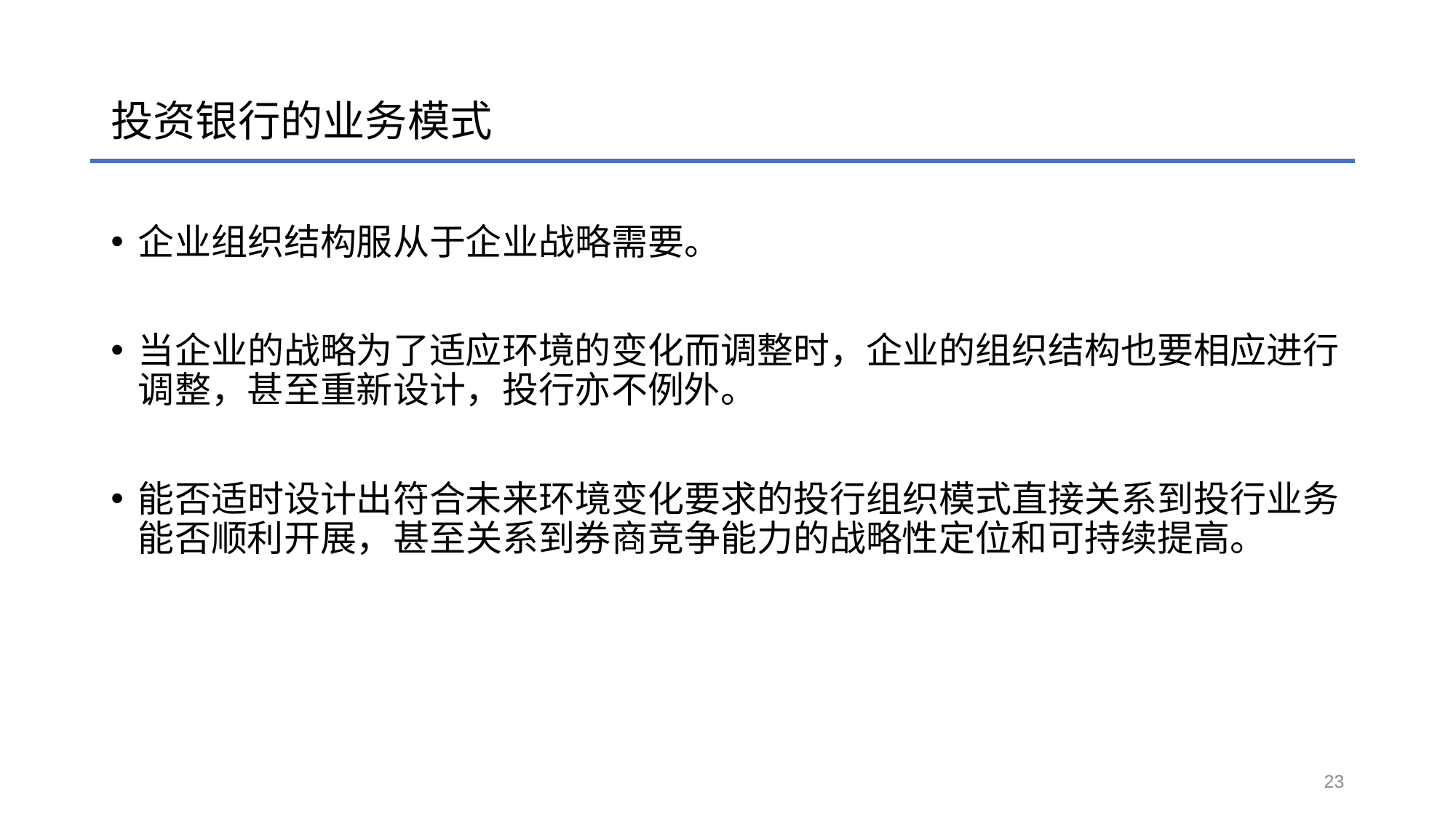

# 投资银行的业务模式
企业组织结构服从于企业战略需要。

当企业的战略为了适应环境的变化而调整时，企业的组织结构也要相应进行调整，甚至重新设计，投行亦不例外。

能否适时设计出符合未来环境变化要求的投行组织模式直接关系到投行业务能否顺利开展，甚至关系到券商竞争能力的战略性定位和可持续提高。
23